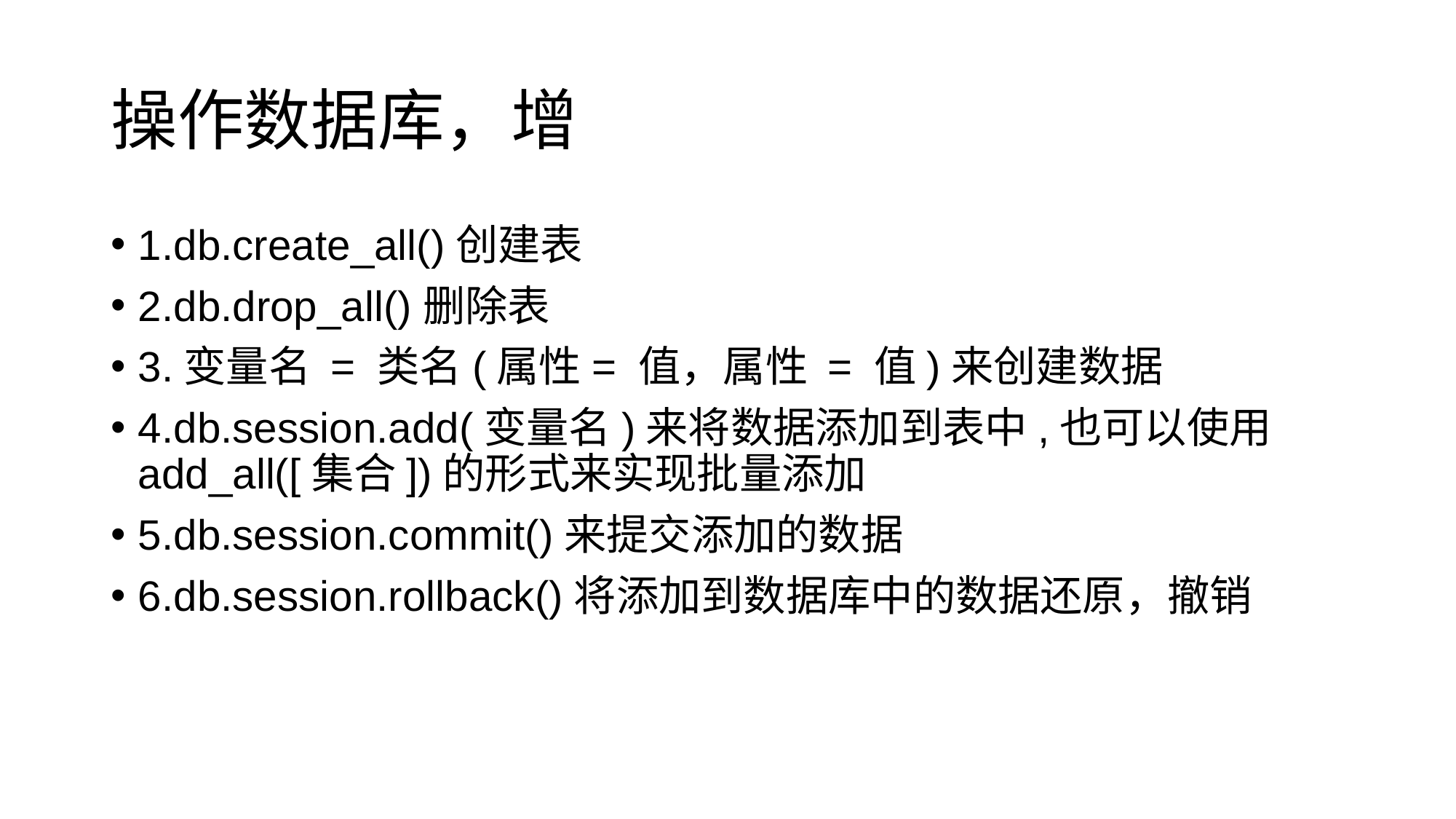

# 操作数据库，增
1.db.create_all()创建表
2.db.drop_all()删除表
3.变量名 = 类名(属性= 值，属性 = 值)来创建数据
4.db.session.add(变量名)来将数据添加到表中,也可以使用add_all([集合])的形式来实现批量添加
5.db.session.commit()来提交添加的数据
6.db.session.rollback()将添加到数据库中的数据还原，撤销